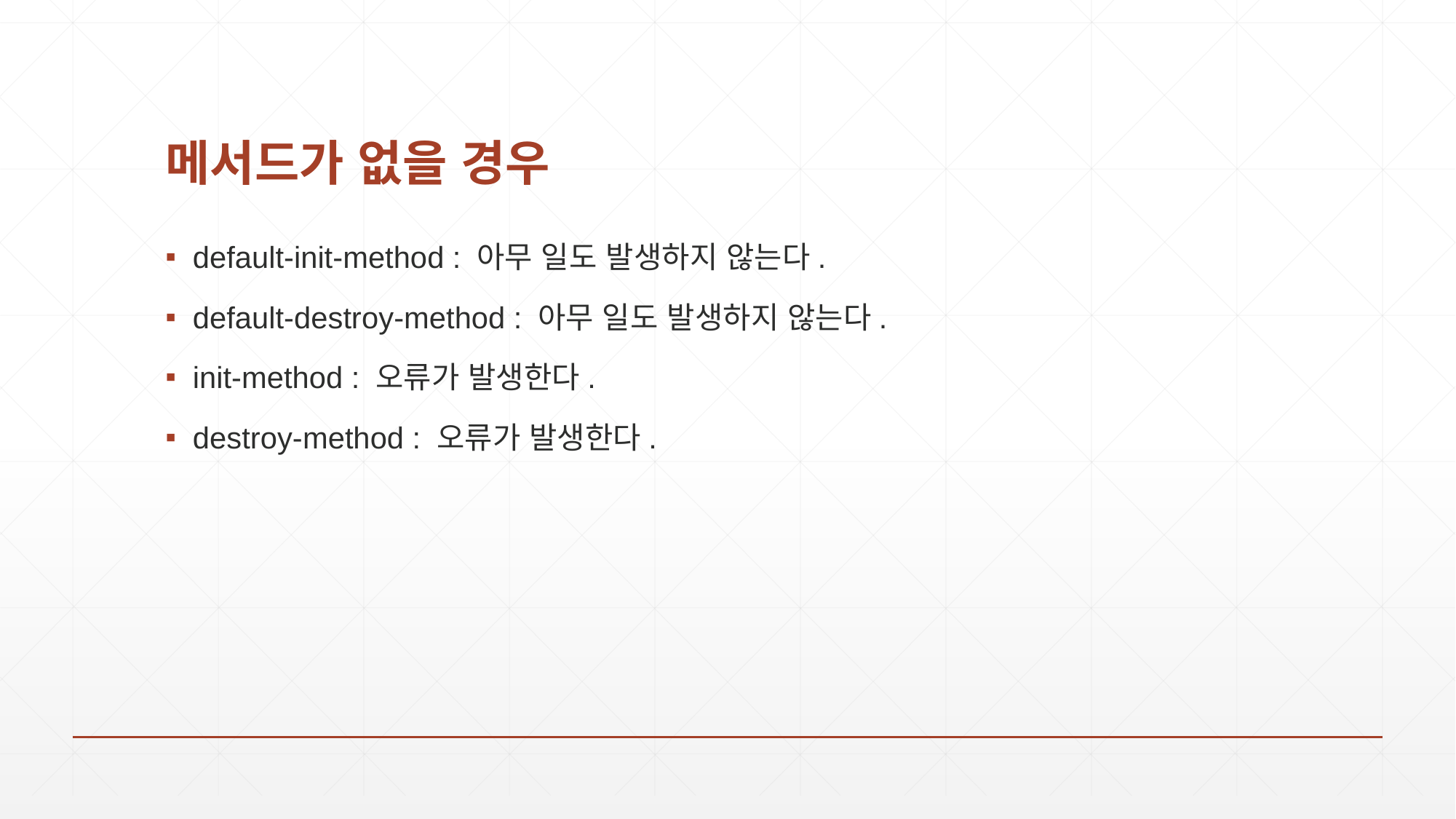

# 메서드가 없을 경우
default-init-method : 아무 일도 발생하지 않는다.
default-destroy-method : 아무 일도 발생하지 않는다.
init-method : 오류가 발생한다.
destroy-method : 오류가 발생한다.